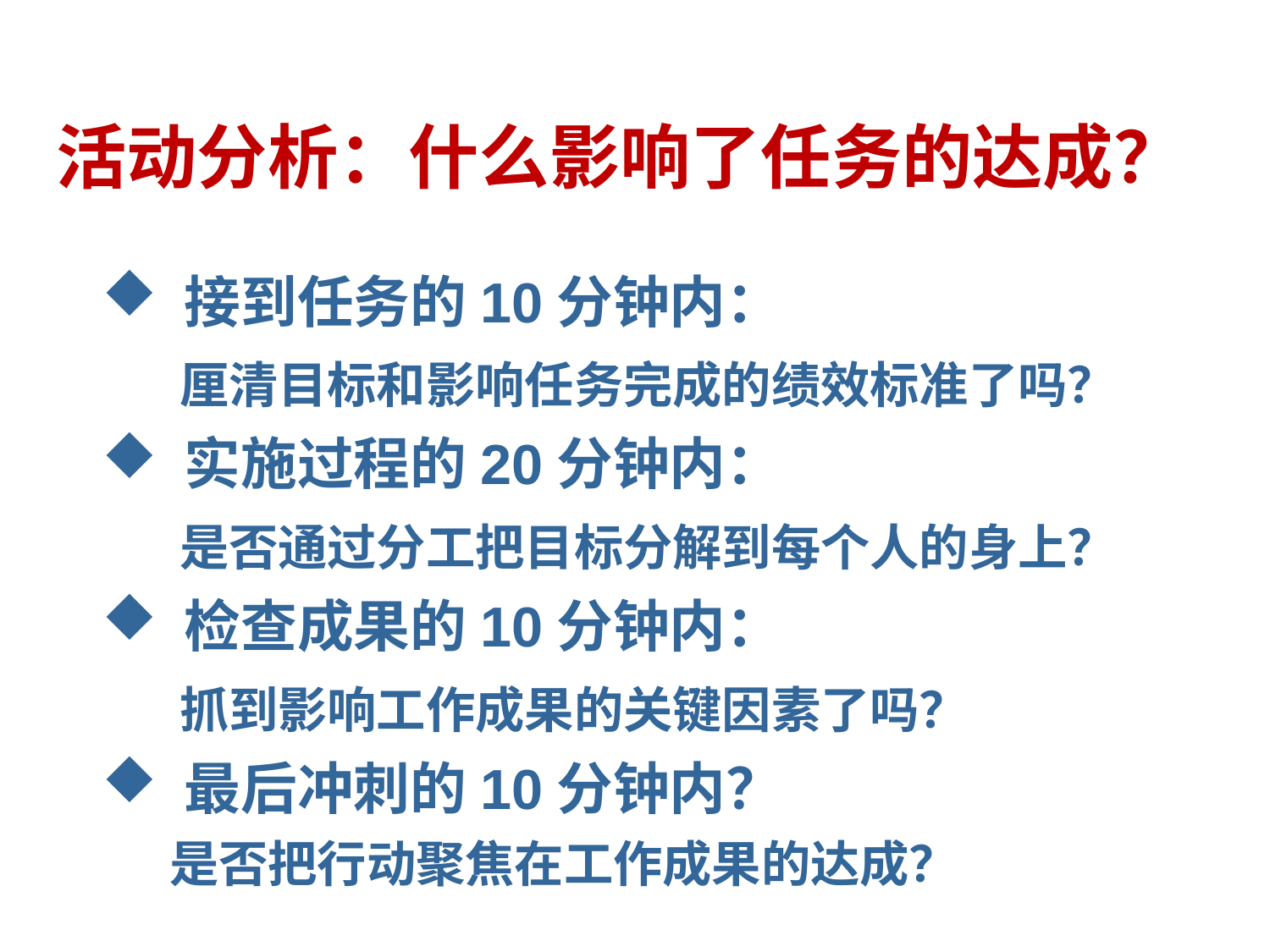

# 活动分析：什么影响了任务的达成？
 接到任务的10分钟内：
     厘清目标和影响任务完成的绩效标准了吗？
 实施过程的20分钟内：
     是否通过分工把目标分解到每个人的身上？
 检查成果的10分钟内：
     抓到影响工作成果的关键因素了吗？
 最后冲刺的10分钟内？
     是否把行动聚焦在工作成果的达成？